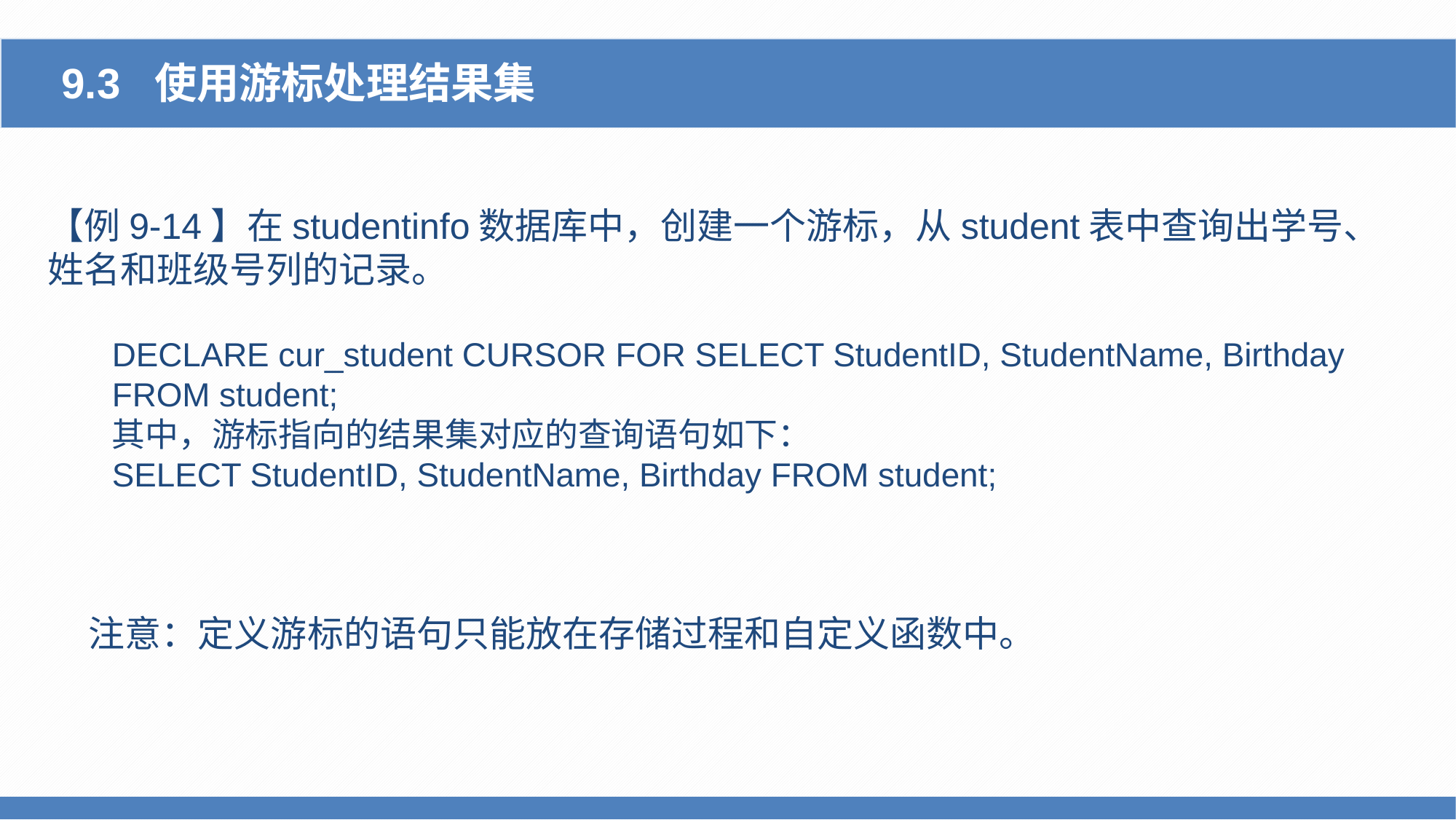

9.3  使用游标处理结果集

【例9-14】在studentinfo数据库中，创建一个游标，从student表中查询出学号、姓名和班级号列的记录。

DECLARE cur_student CURSOR FOR SELECT StudentID, StudentName, Birthday FROM student;
其中，游标指向的结果集对应的查询语句如下：
SELECT StudentID, StudentName, Birthday FROM student;

注意：定义游标的语句只能放在存储过程和自定义函数中。